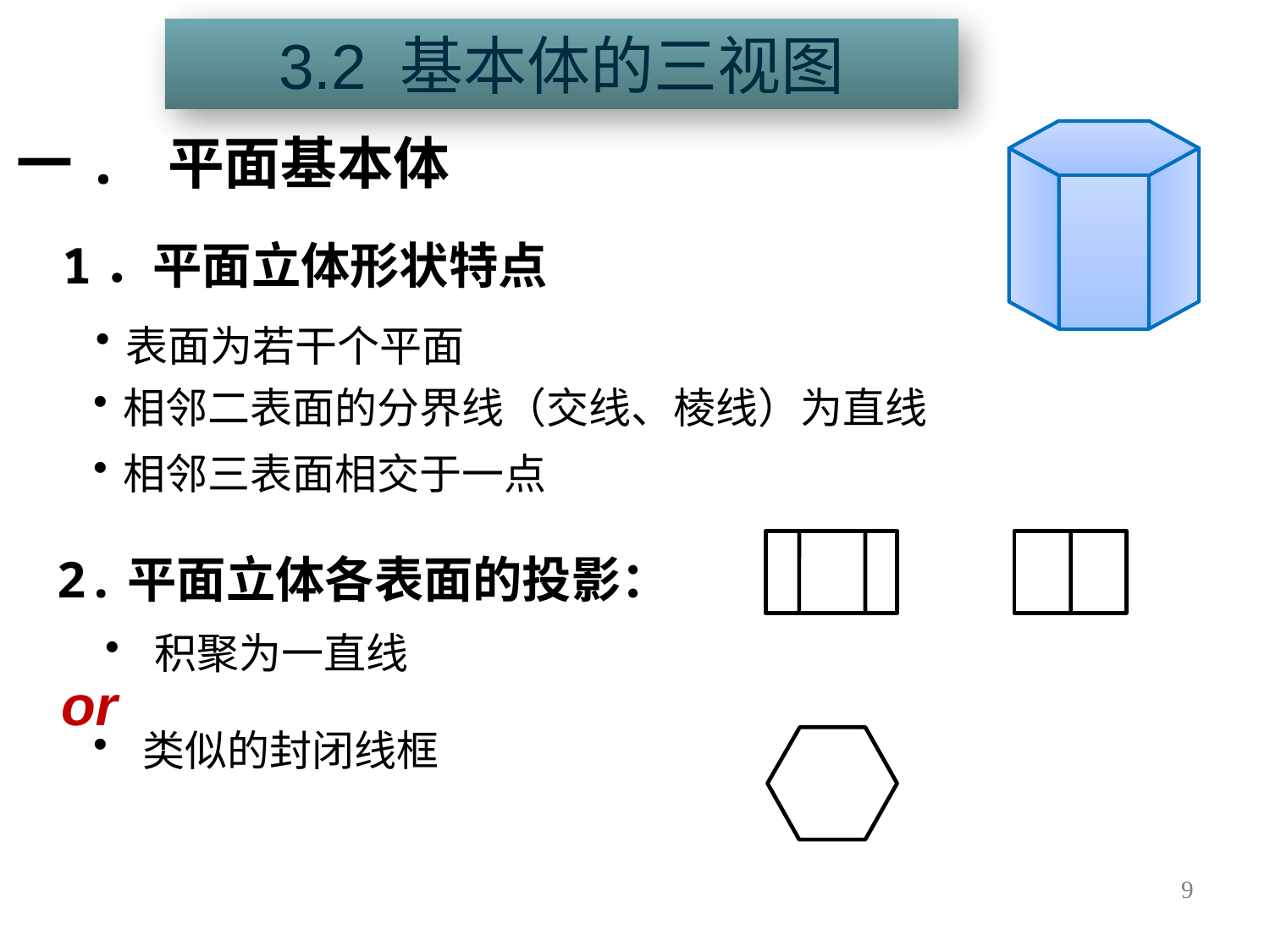

3.2 基本体的三视图

一. 平面基本体
1．平面立体形状特点
表面为若干个平面
相邻二表面的分界线（交线、棱线）为直线
相邻三表面相交于一点

2.平面立体各表面的投影：
 积聚为一直线
or
 类似的封闭线框
9